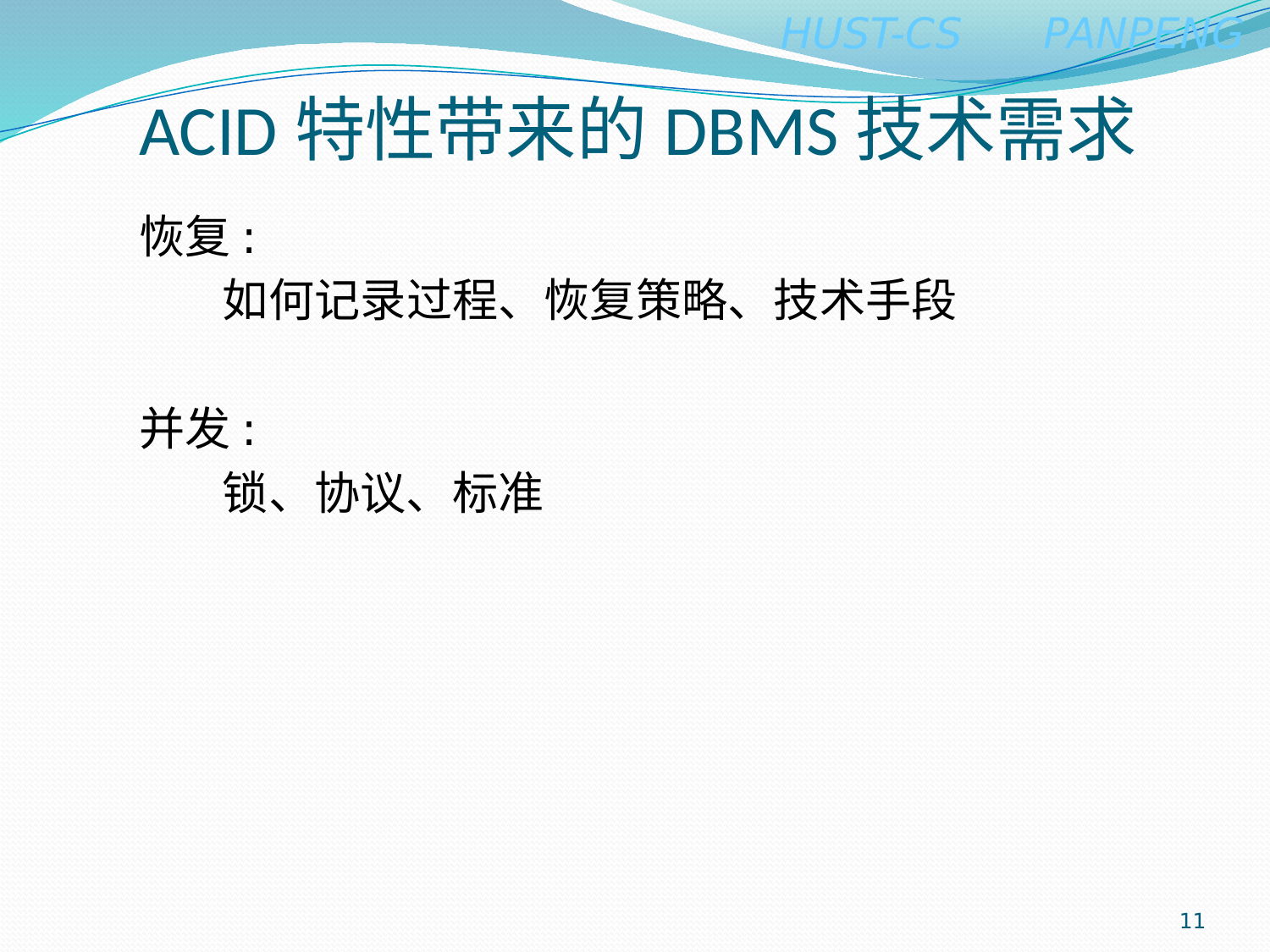

ACID特性带来的DBMS技术需求
恢复:
       如何记录过程、恢复策略、技术手段

并发:
       锁、协议、标准
11